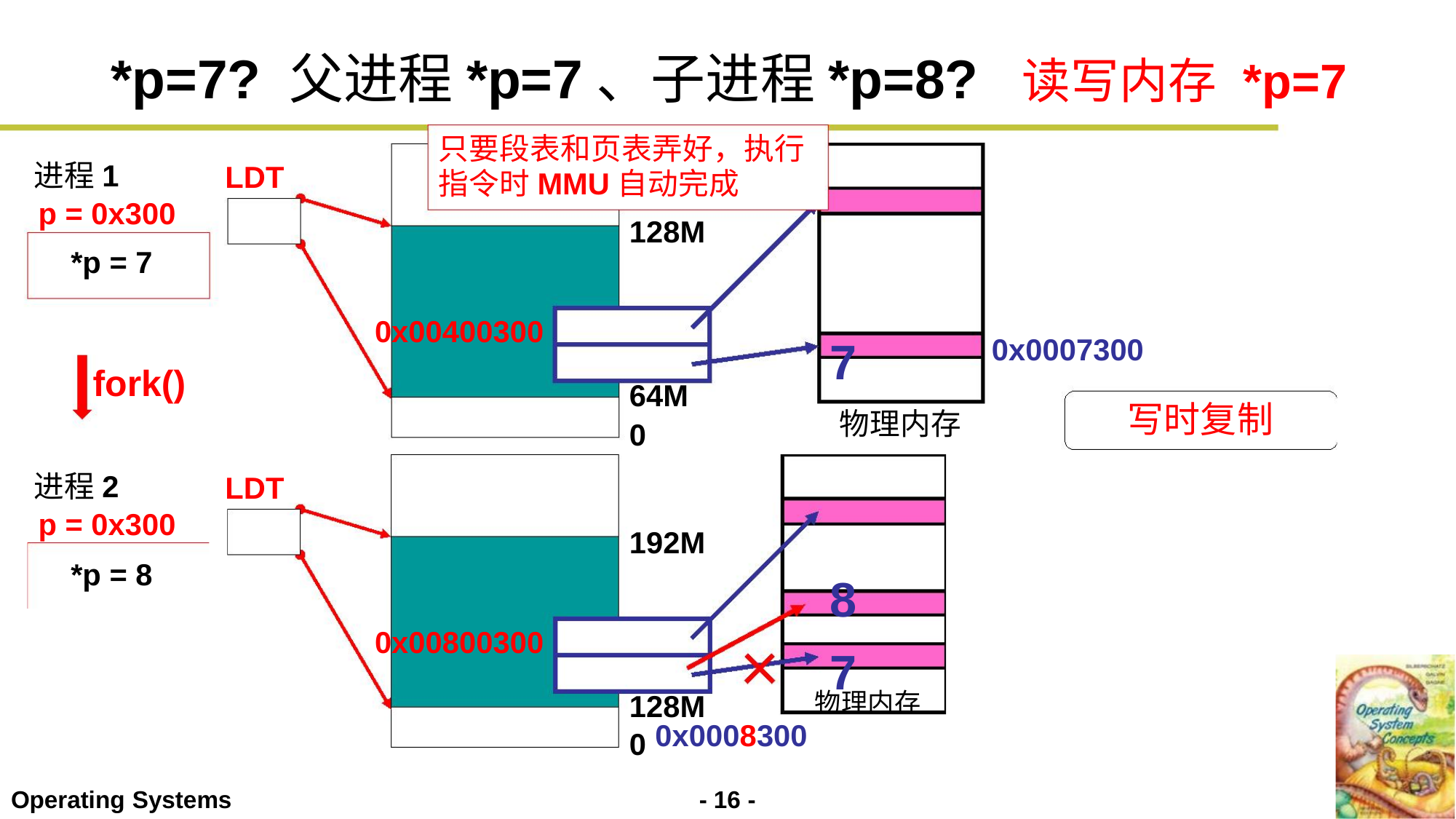

*p=7? 父进程*p=7、子进程*p=8? 读写内存 *p=7

只要段表和页表弄好，执行
指令时MMU自动完成
进程1
p = 0x300
LDT
128M
*p = 7
0x00400300
0x0007300
7
fork()
64M
0
写时复制
物理内存

进程2
LDT
p = 0x300
192M

*p = 8
8
7
0x00800300

128M
0x0008300物理内存
0
- 16 -
Operating Systems